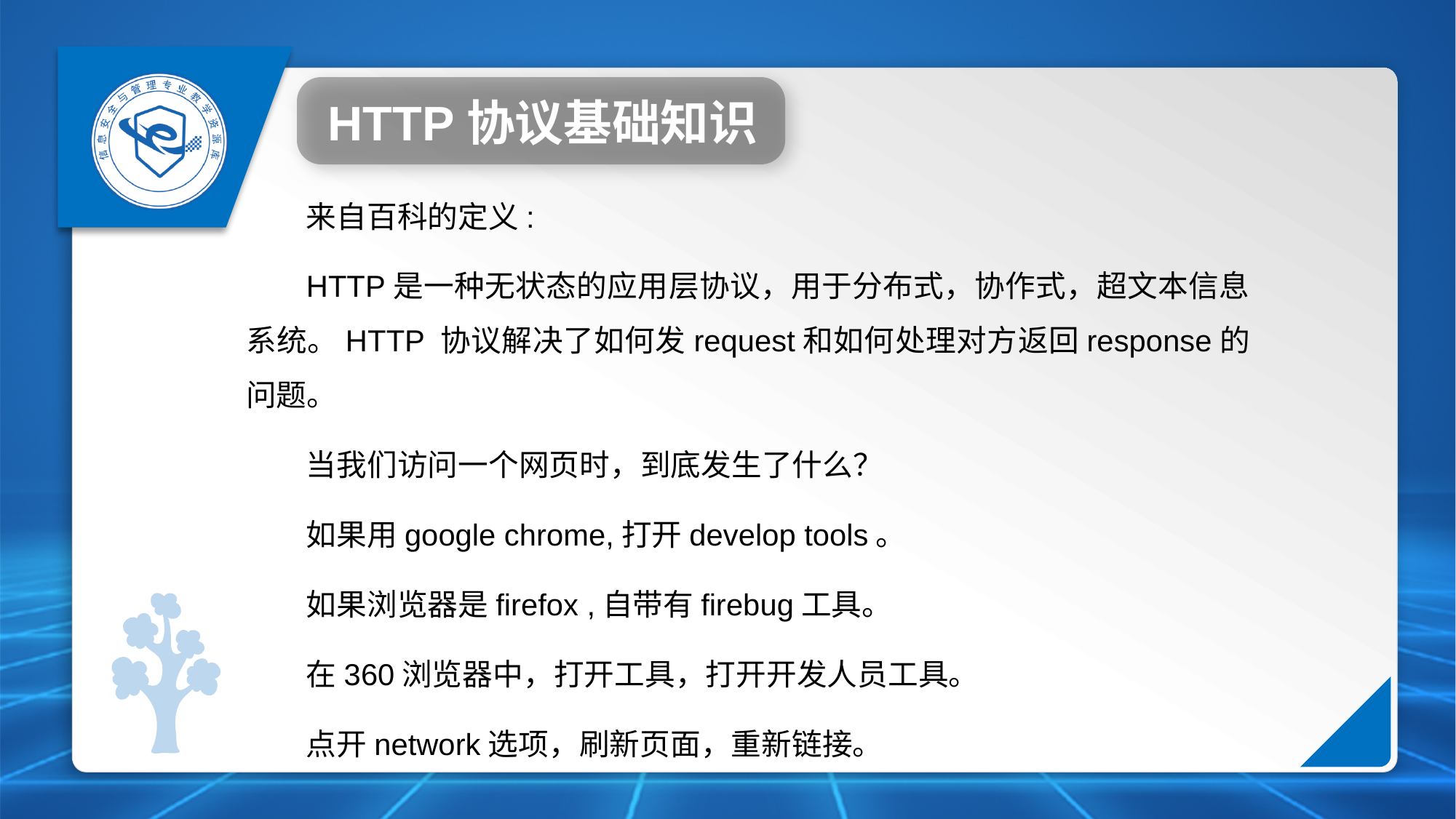

HTTP协议基础知识
来自百科的定义:
HTTP是一种无状态的应用层协议，用于分布式，协作式，超文本信息系统。HTTP 协议解决了如何发request和如何处理对方返回response的问题。
当我们访问一个网页时，到底发生了什么？
如果用google chrome,打开develop tools。
如果浏览器是firefox ,自带有firebug工具。
在360浏览器中，打开工具，打开开发人员工具。
点开network选项，刷新页面，重新链接。